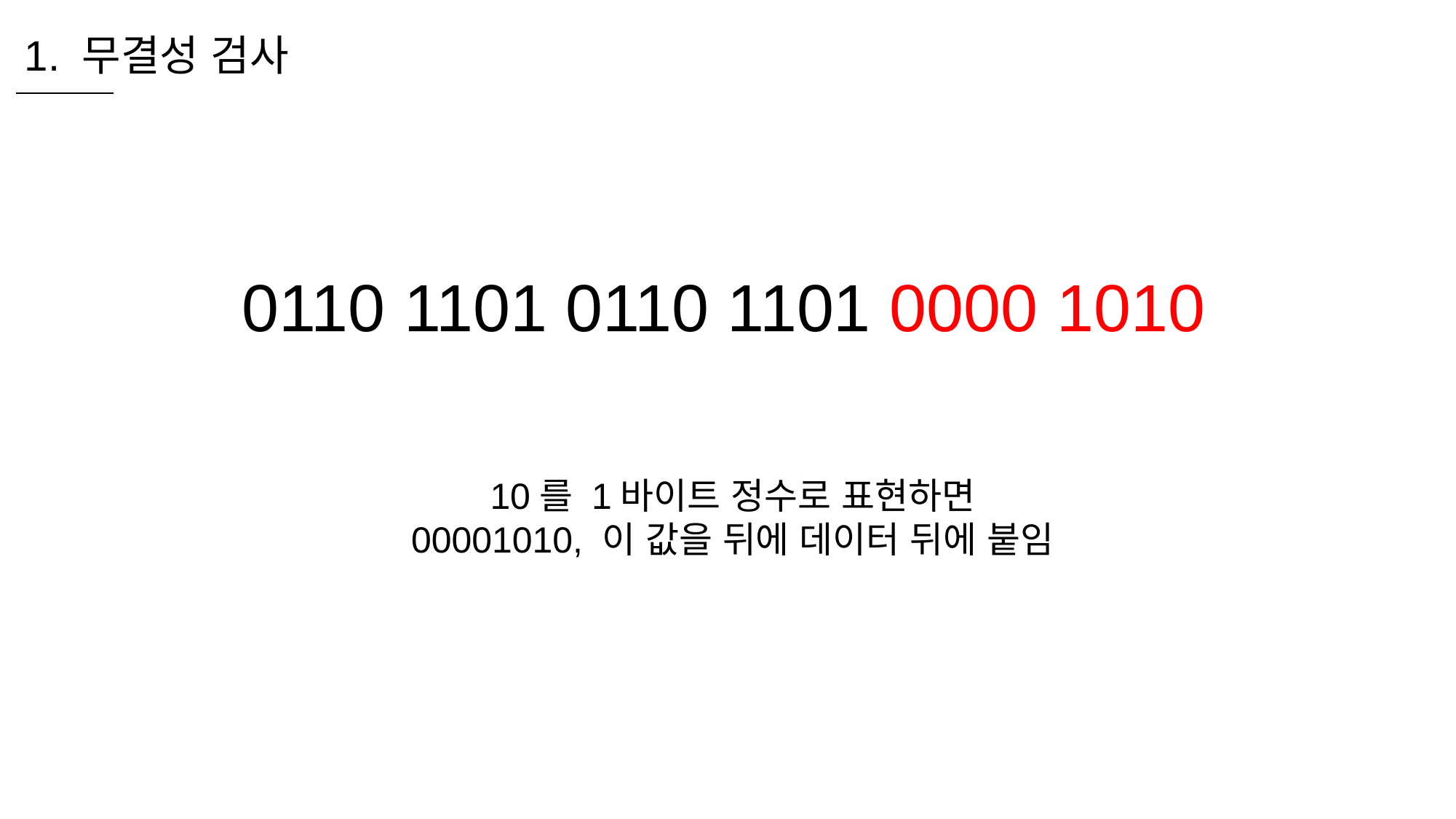

1. 무결성 검사
0110 1101 0110 1101 0000 1010
10를 1바이트 정수로 표현하면
00001010, 이 값을 뒤에 데이터 뒤에 붙임